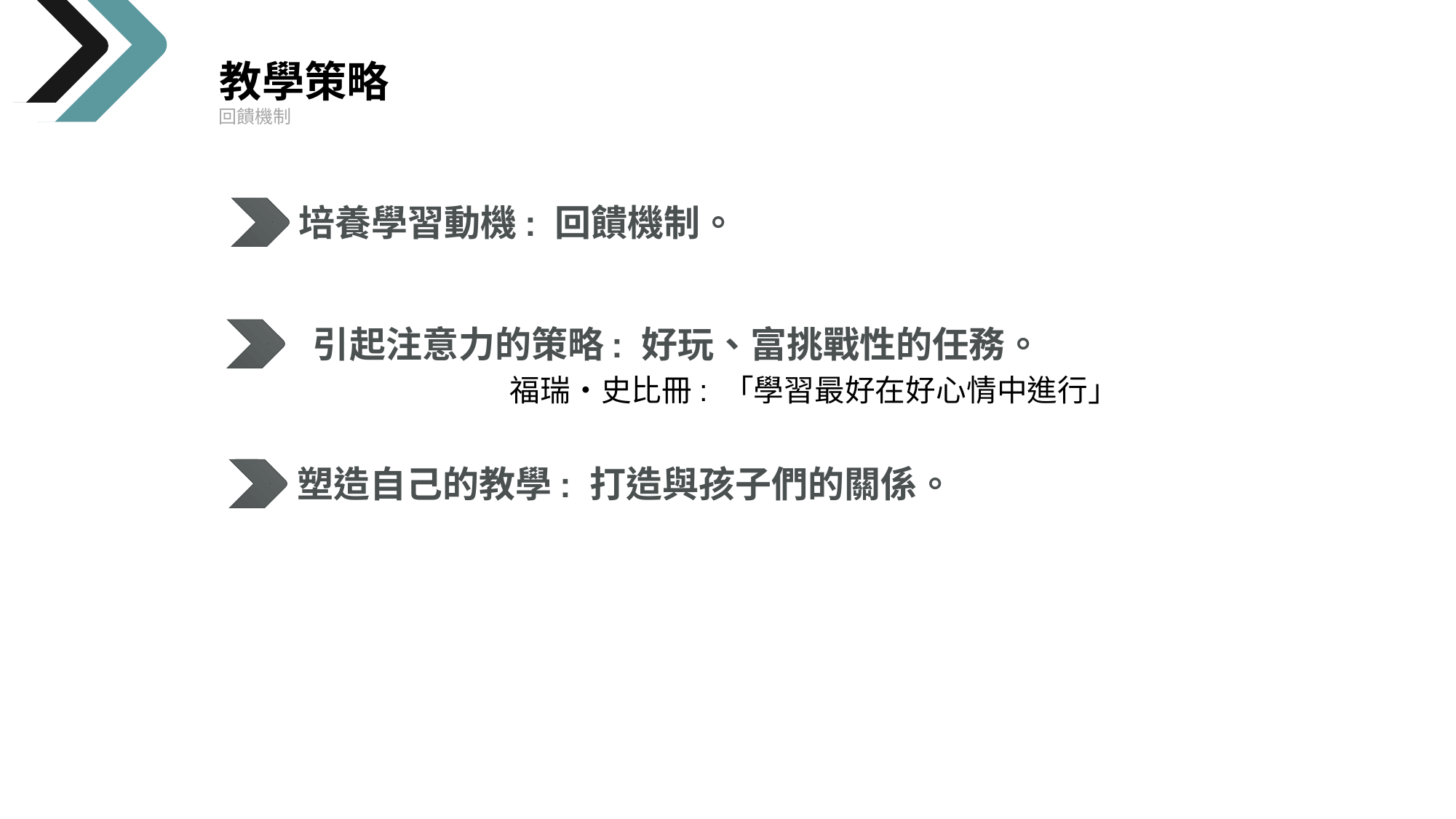

教學策略
回饋機制

培養學習動機: 回饋機制。

引起注意力的策略: 好玩、富挑戰性的任務。
                       福瑞‧史比冊: 「學習最好在好心情中進行」

塑造自己的教學: 打造與孩子們的關係。